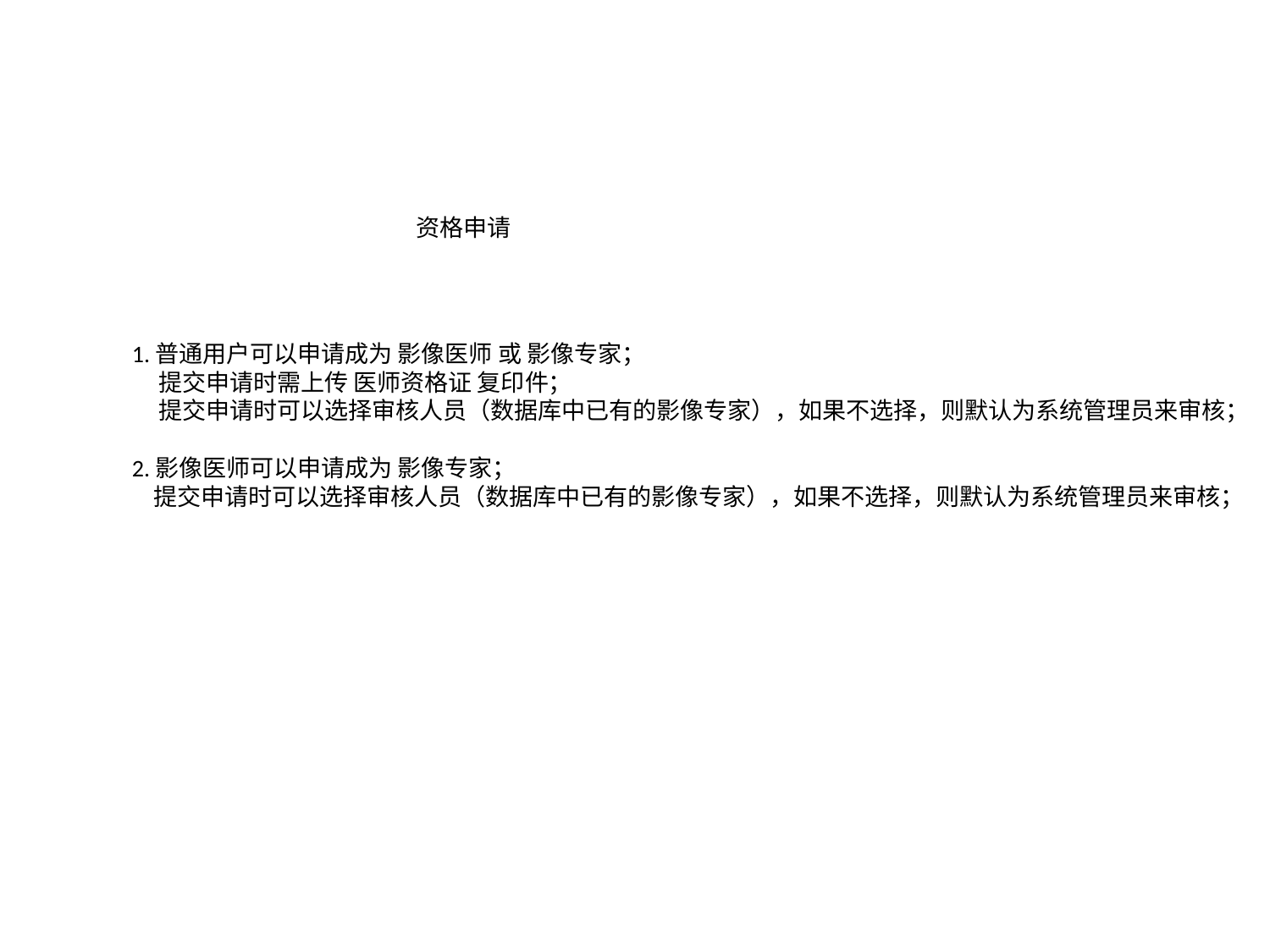

资格申请
1.普通用户可以申请成为 影像医师 或 影像专家；
    提交申请时需上传 医师资格证 复印件；
    提交申请时可以选择审核人员（数据库中已有的影像专家），如果不选择，则默认为系统管理员来审核；

2.影像医师可以申请成为 影像专家；
   提交申请时可以选择审核人员（数据库中已有的影像专家），如果不选择，则默认为系统管理员来审核；